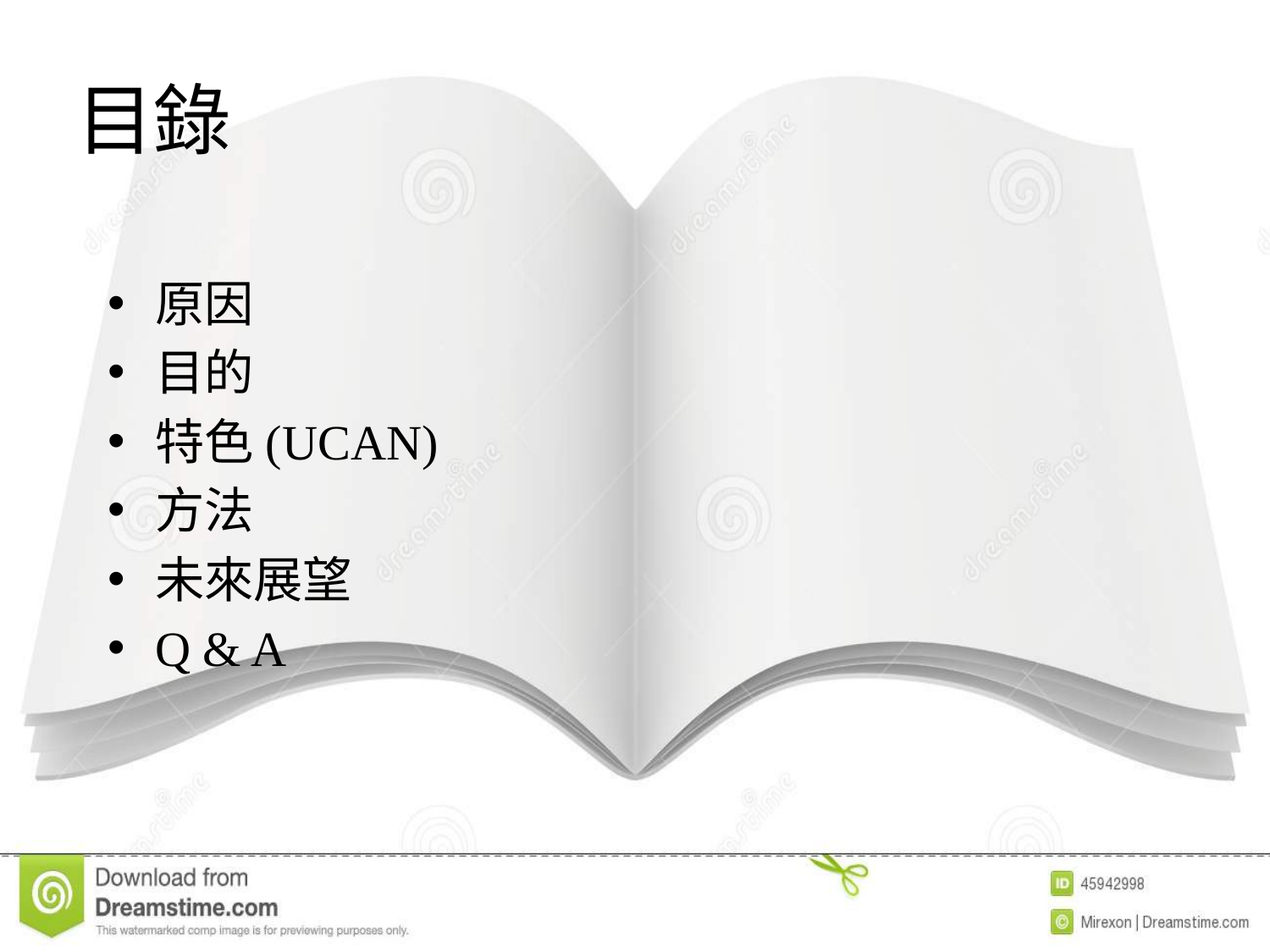

# 目錄
原因
目的
特色(UCAN)
方法
未來展望
Q & A